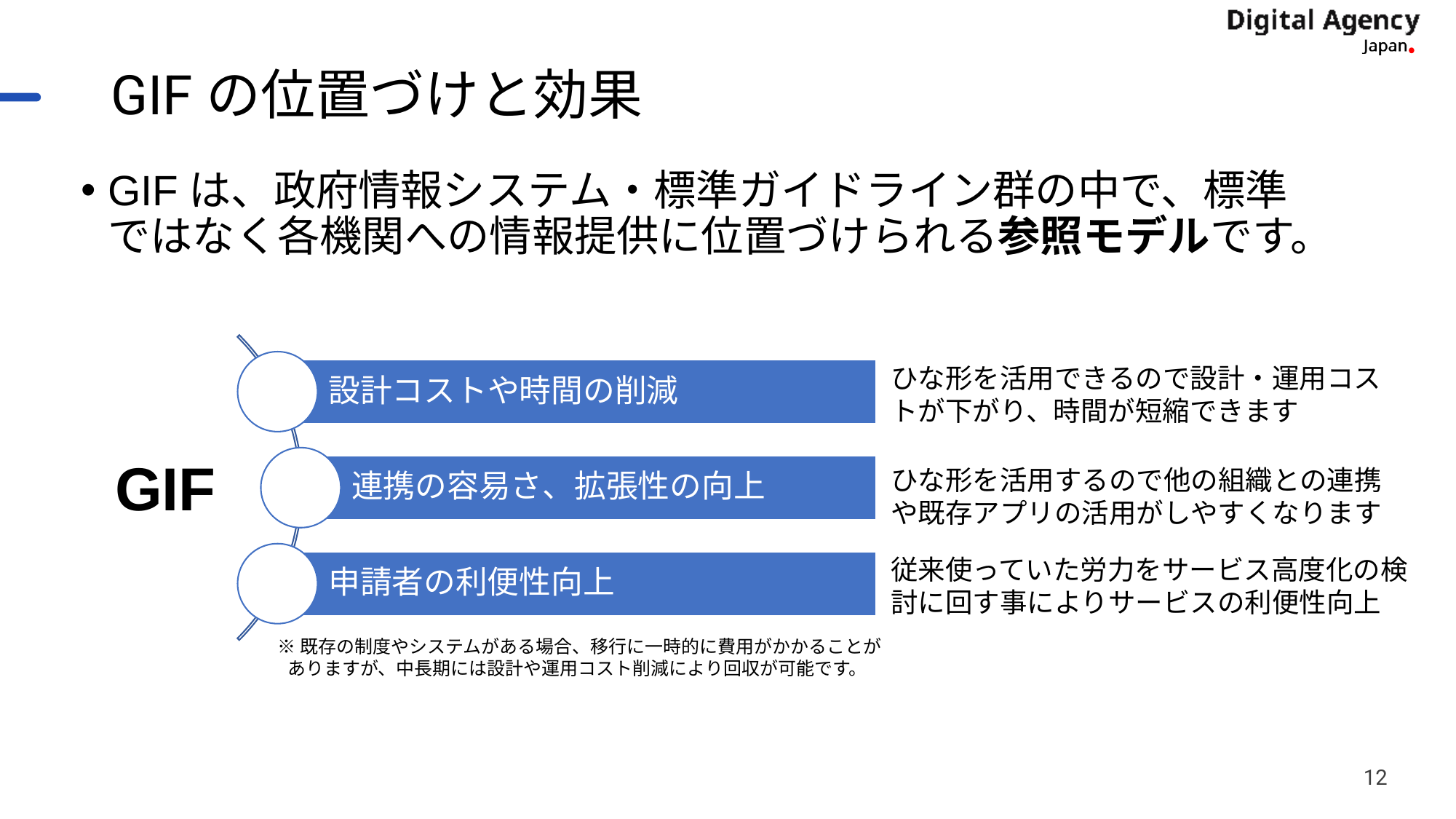

# GIFの位置づけと効果
GIFは、政府情報システム・標準ガイドライン群の中で、標準ではなく各機関への情報提供に位置づけられる参照モデルです。
設計コストや時間の削減
連携の容易さ、拡張性の向上
申請者の利便性向上
ひな形を活用できるので設計・運用コストが下がり、時間が短縮できます
GIF
ひな形を活用するので他の組織との連携や既存アプリの活用がしやすくなります
従来使っていた労力をサービス高度化の検討に回す事によりサービスの利便性向上
※既存の制度やシステムがある場合、移行に一時的に費用がかかることがありますが、中長期には設計や運用コスト削減により回収が可能です。
12